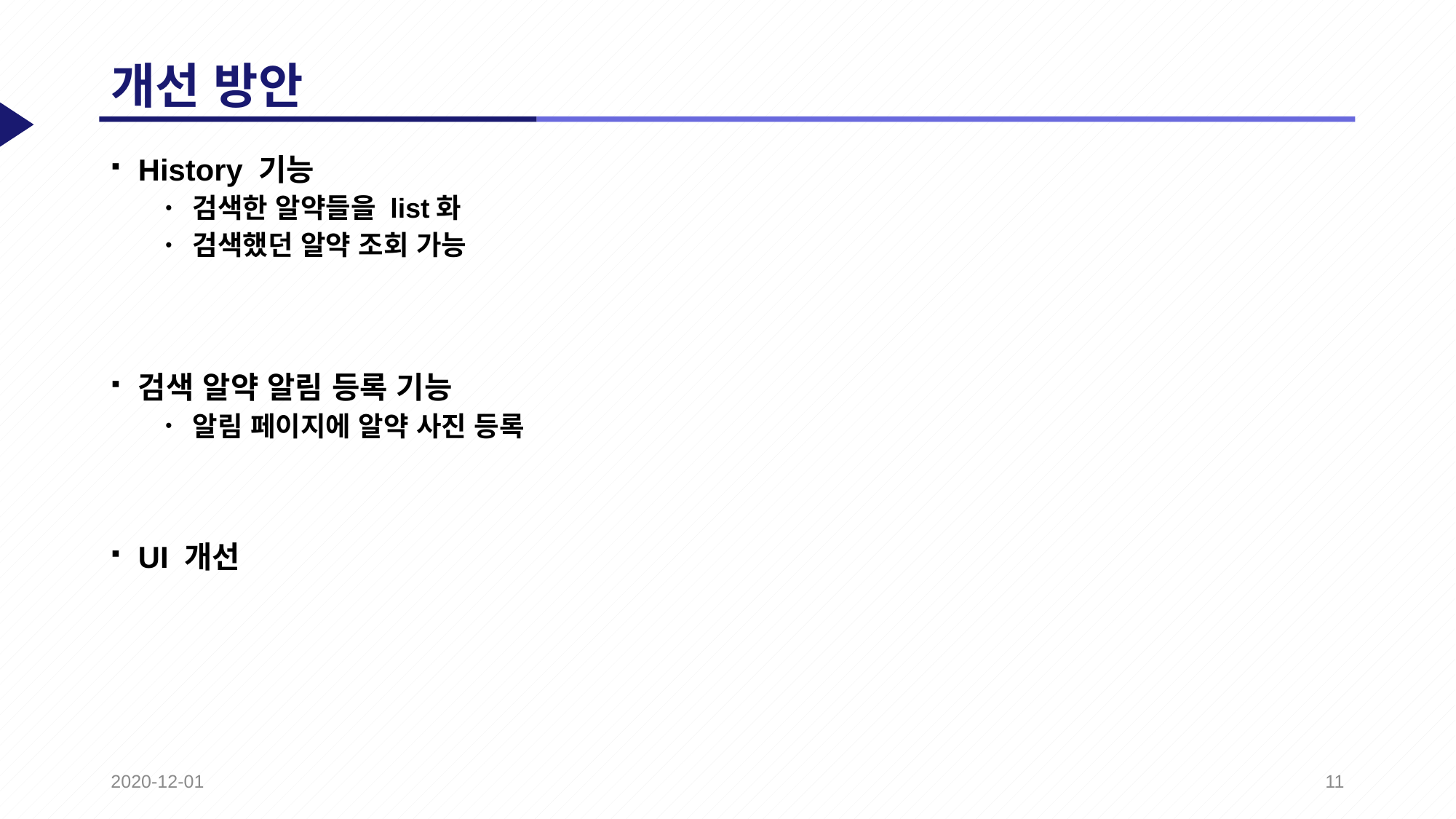

# 개선 방안
History 기능
검색한 알약들을 list화
검색했던 알약 조회 가능

검색 알약 알림 등록 기능
알림 페이지에 알약 사진 등록

UI 개선
2020-12-01

11